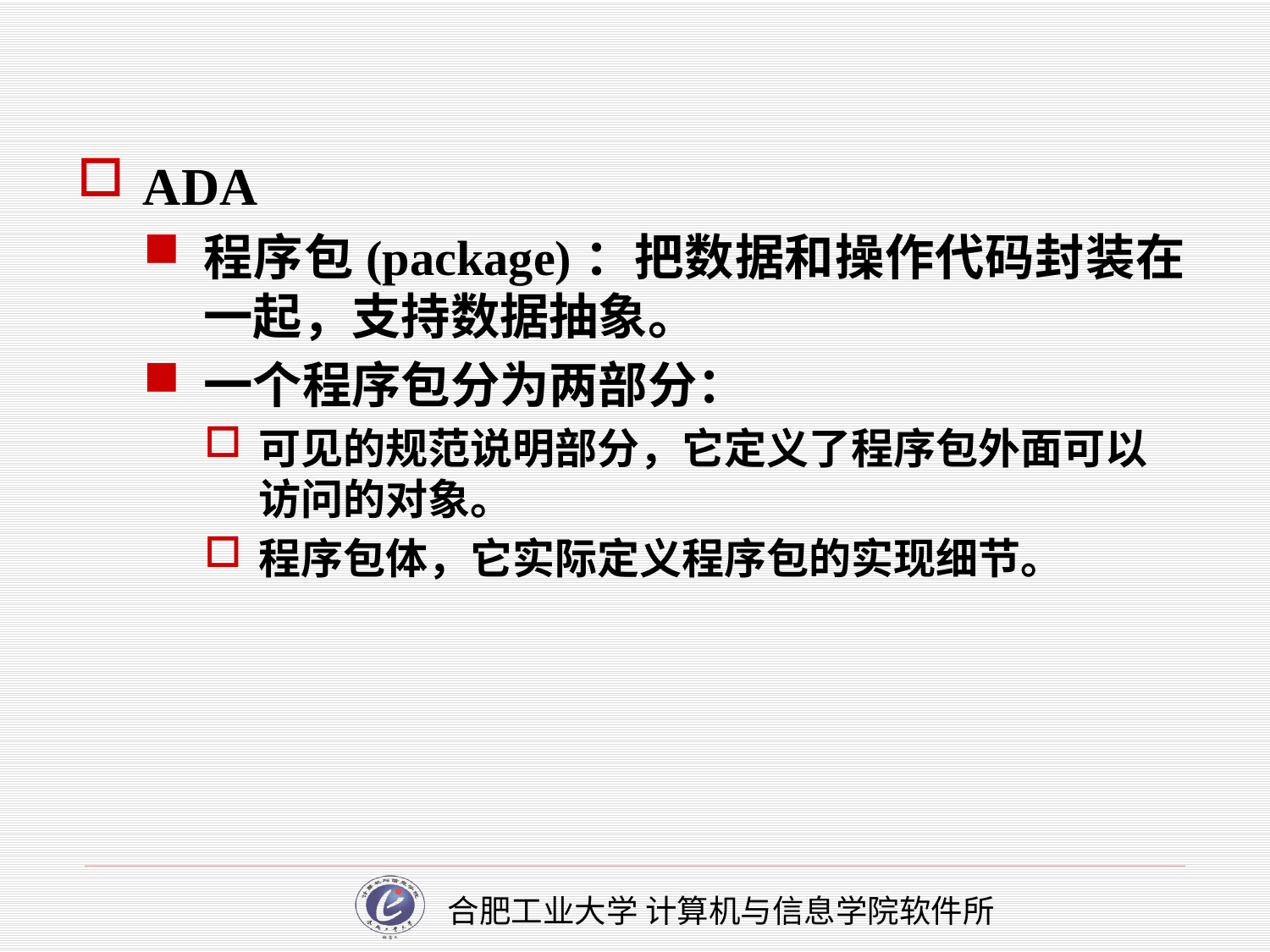

ADA
程序包(package)：把数据和操作代码封装在一起，支持数据抽象。
一个程序包分为两部分：
可见的规范说明部分，它定义了程序包外面可以访问的对象。
程序包体，它实际定义程序包的实现细节。
20